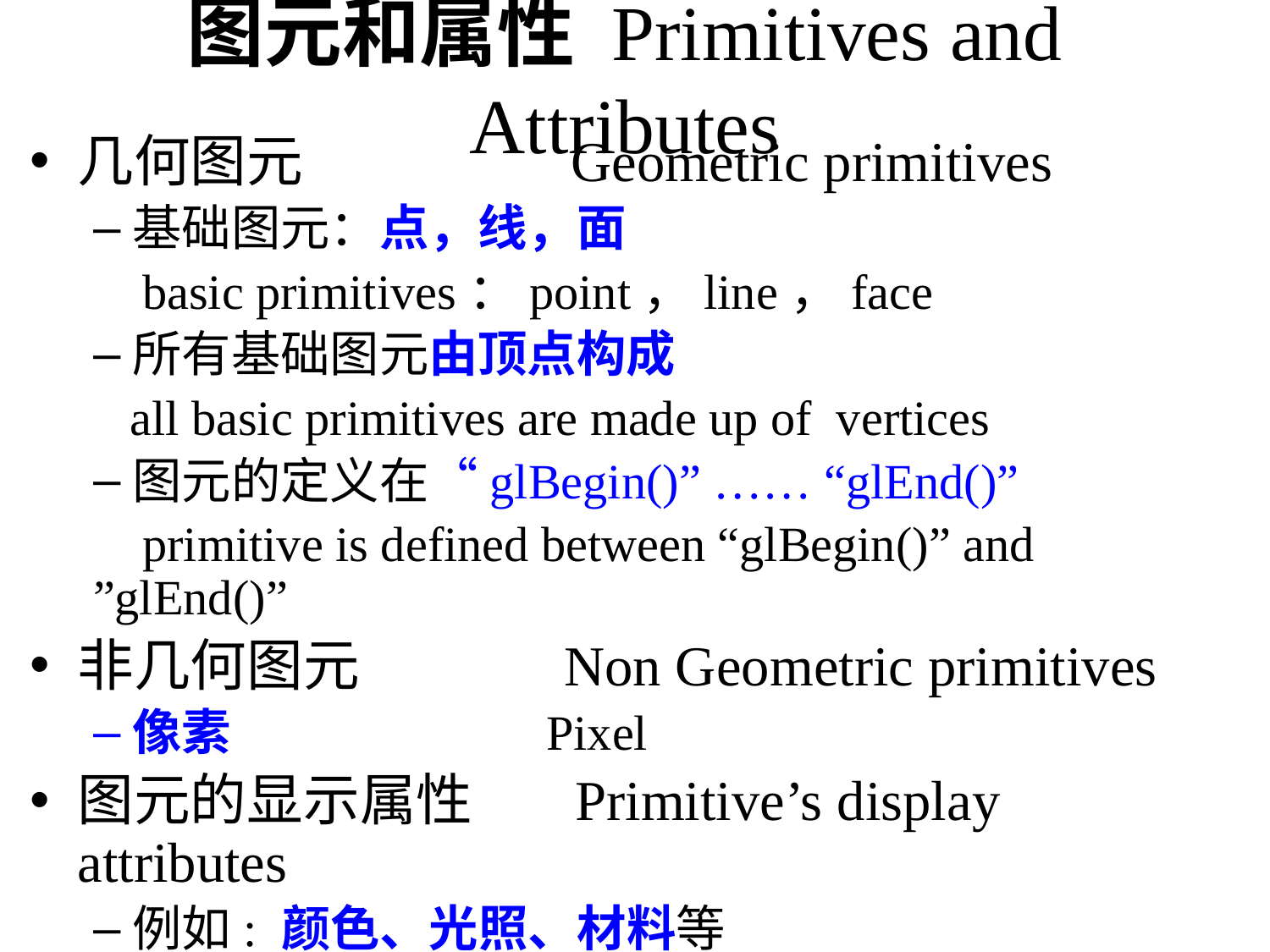

# 图元和属性 Primitives and Attributes
几何图元                    Geometric primitives
基础图元：点，线，面
    basic primitives：point，line，face
所有基础图元由顶点构成
   all basic primitives are made up of  vertices
图元的定义在“glBegin()” …… “glEnd()”
    primitive is defined between “glBegin()” and ”glEnd()”
非几何图元               Non Geometric primitives
像素                           Pixel
图元的显示属性       Primitive’s display attributes
例如: 颜色、光照、材料等
    Such as: color, lighting  and material